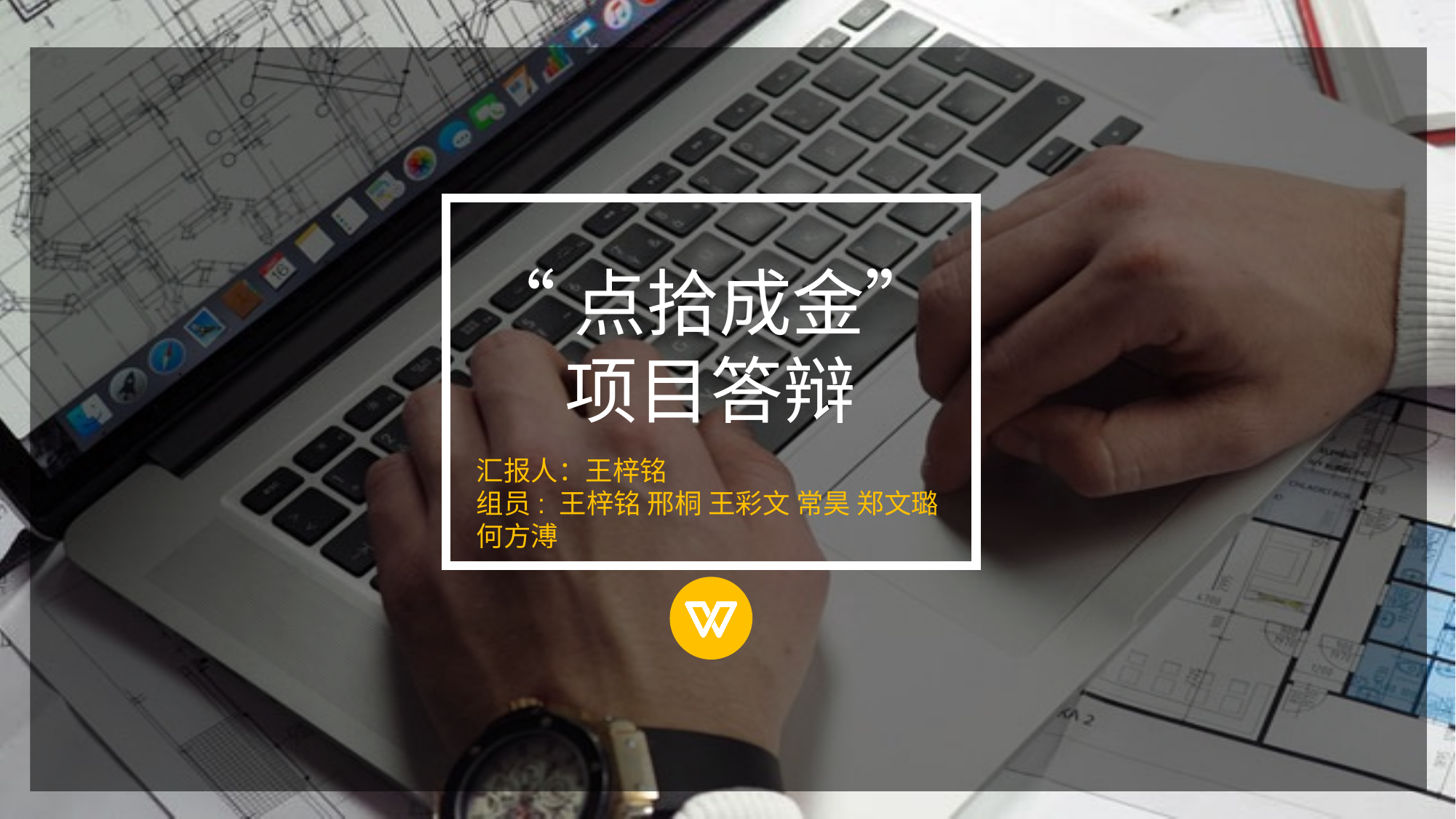

“点拾成金”项目答辩
汇报人：王梓铭
组员: 王梓铭 邢桐 王彩文 常昊 郑文璐 何方溥